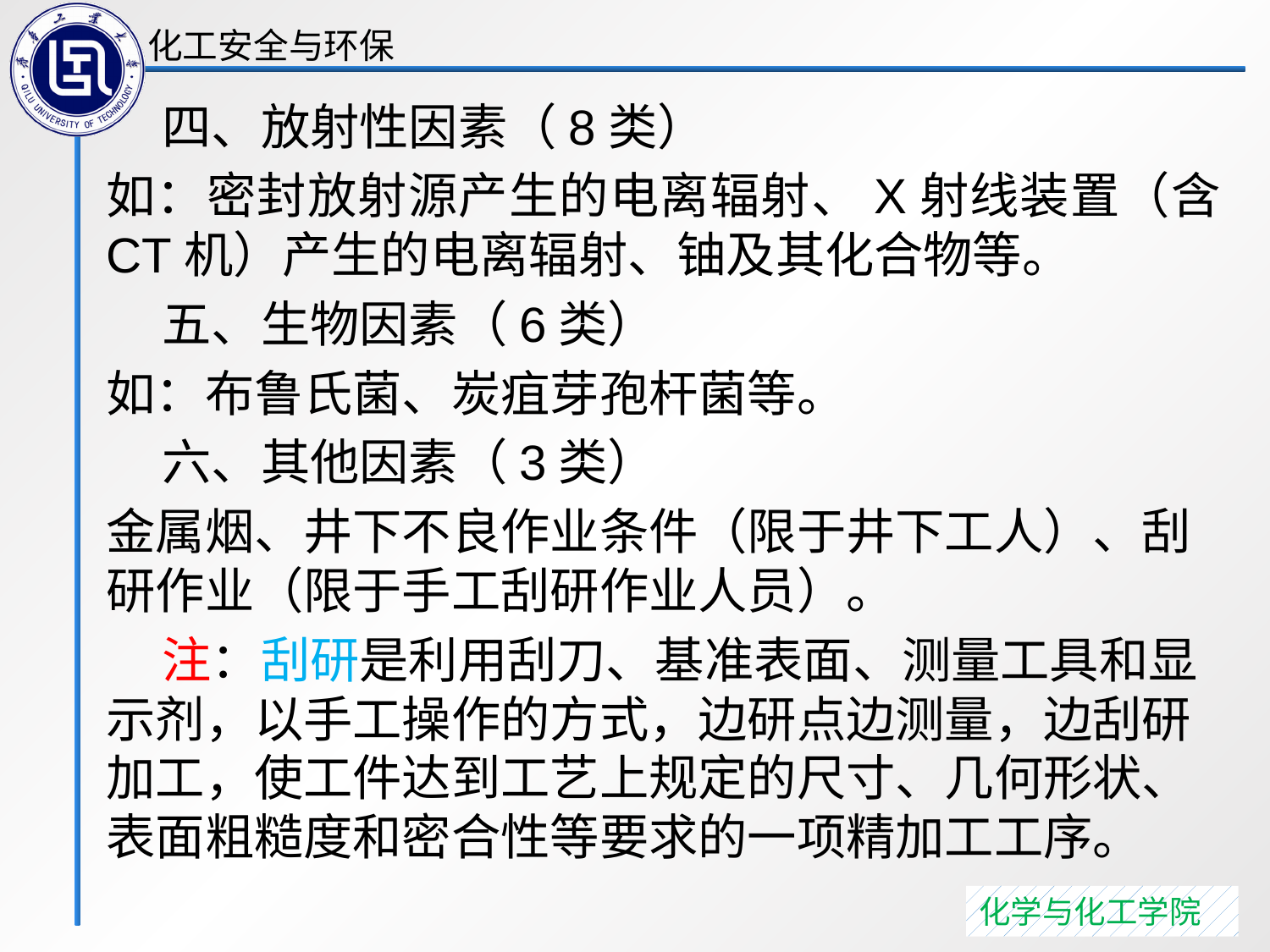

四、放射性因素（8类）
如：密封放射源产生的电离辐射、X射线装置（含CT机）产生的电离辐射、铀及其化合物等。
    五、生物因素（6类）
如：布鲁氏菌、炭疽芽孢杆菌等。
    六、其他因素（3类）
金属烟、井下不良作业条件（限于井下工人）、刮研作业（限于手工刮研作业人员）。
    注：刮研是利用刮刀、基准表面、测量工具和显示剂，以手工操作的方式，边研点边测量，边刮研加工，使工件达到工艺上规定的尺寸、几何形状、表面粗糙度和密合性等要求的一项精加工工序。